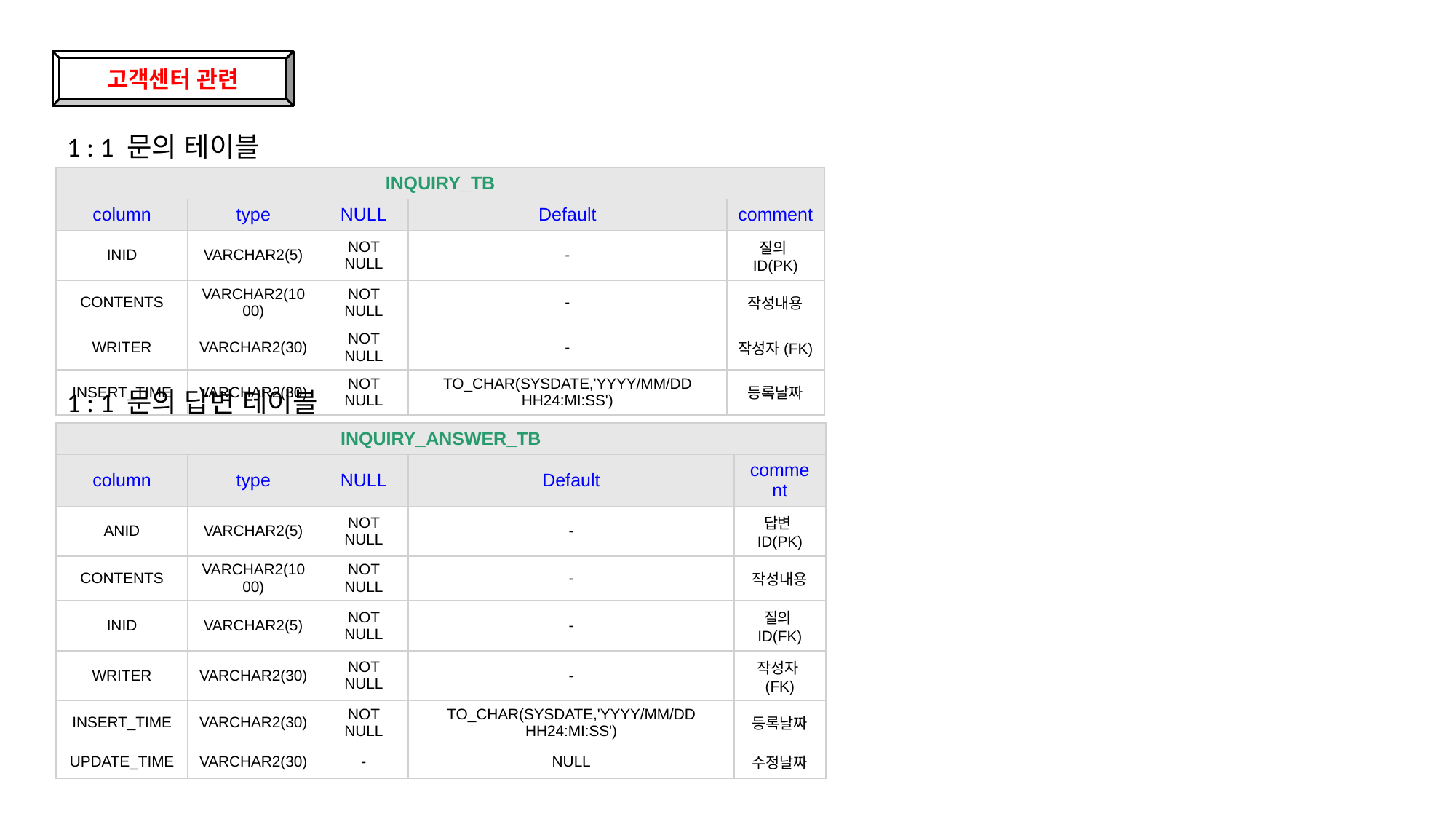

고객센터 관련
1 : 1 문의 테이블
| INQUIRY\_TB |  |  |  |  |
| --- | --- | --- | --- | --- |
| column | type | NULL | Default | comment |
| INID | VARCHAR2(5) | NOT NULL | - | 질의ID(PK) |
| CONTENTS | VARCHAR2(1000) | NOT NULL | - | 작성내용 |
| WRITER | VARCHAR2(30) | NOT NULL | - | 작성자(FK) |
| INSERT\_TIME | VARCHAR2(30) | NOT NULL | TO\_CHAR(SYSDATE,'YYYY/MM/DD HH24:MI:SS') | 등록날짜 |
1 : 1 문의 답변 테이블
| INQUIRY\_ANSWER\_TB |  |  |  |  |
| --- | --- | --- | --- | --- |
| column | type | NULL | Default | comment |
| ANID | VARCHAR2(5) | NOT NULL | - | 답변ID(PK) |
| CONTENTS | VARCHAR2(1000) | NOT NULL | - | 작성내용 |
| INID | VARCHAR2(5) | NOT NULL | - | 질의ID(FK) |
| WRITER | VARCHAR2(30) | NOT NULL | - | 작성자(FK) |
| INSERT\_TIME | VARCHAR2(30) | NOT NULL | TO\_CHAR(SYSDATE,'YYYY/MM/DD HH24:MI:SS') | 등록날짜 |
| UPDATE\_TIME | VARCHAR2(30) | - | NULL | 수정날짜 |